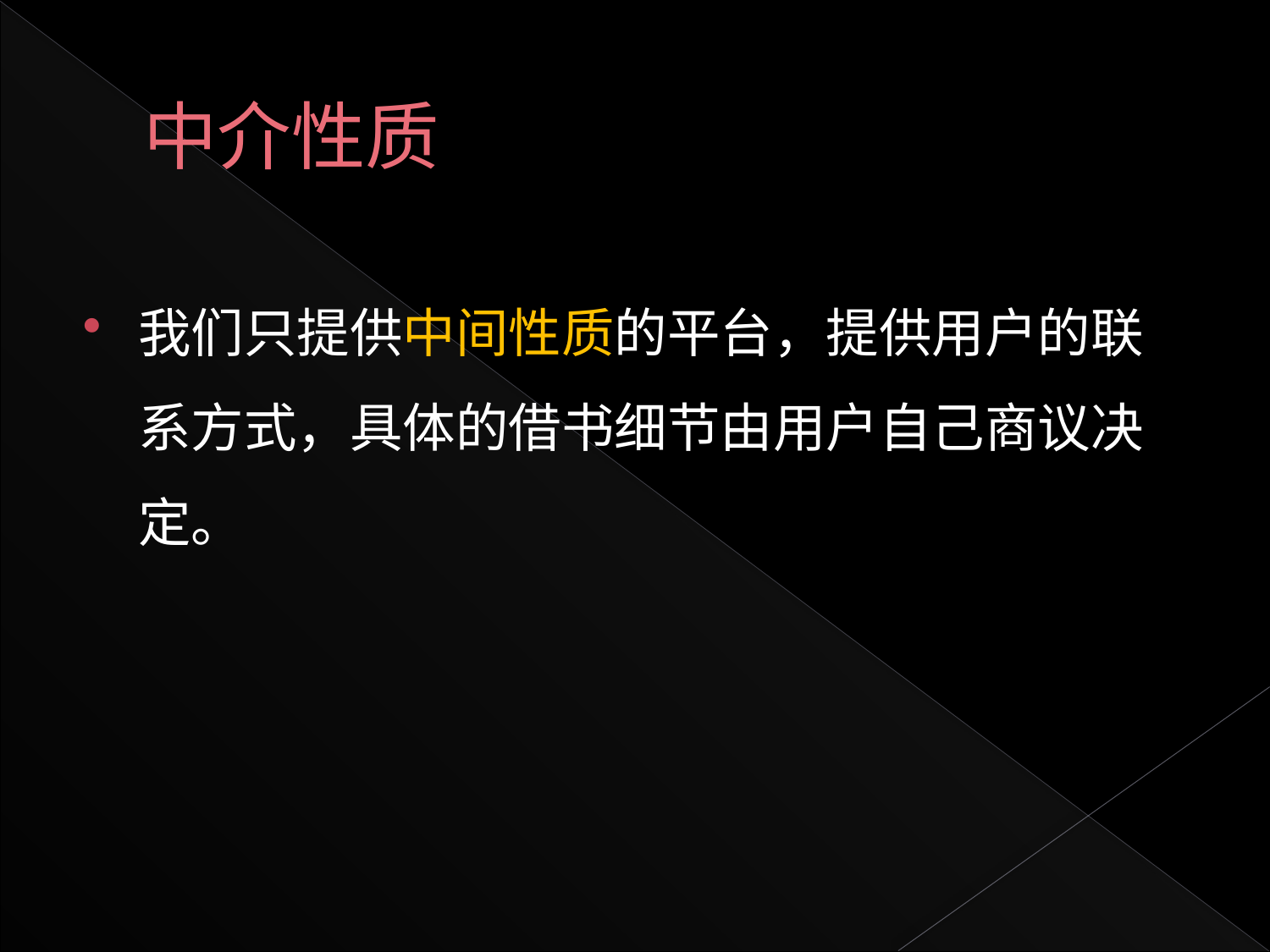

# 中介性质
我们只提供中间性质的平台，提供用户的联系方式，具体的借书细节由用户自己商议决定。